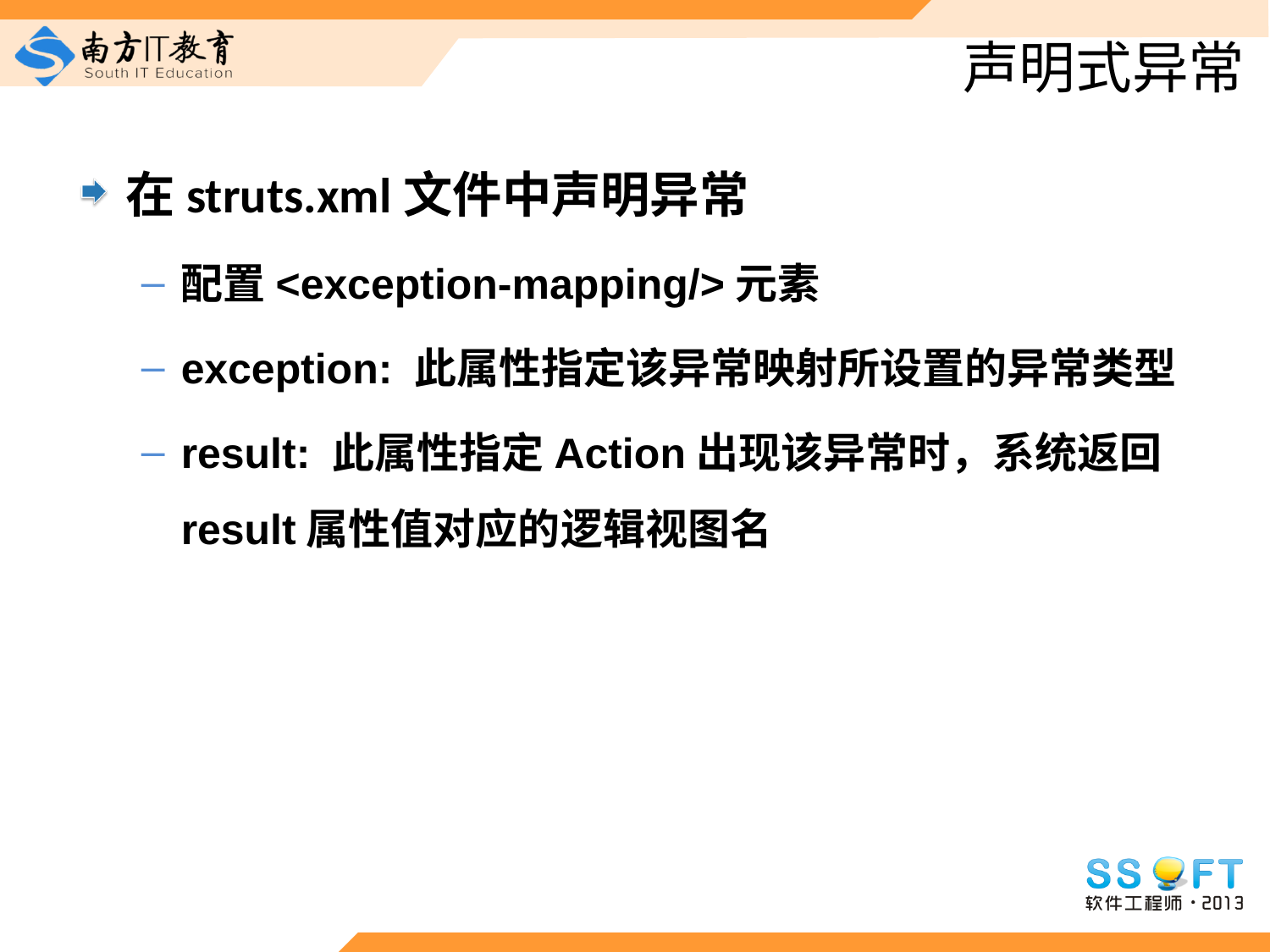

# 声明式异常
在struts.xml文件中声明异常
配置<exception-mapping/>元素
exception: 此属性指定该异常映射所设置的异常类型
result: 此属性指定Action出现该异常时，系统返回result属性值对应的逻辑视图名